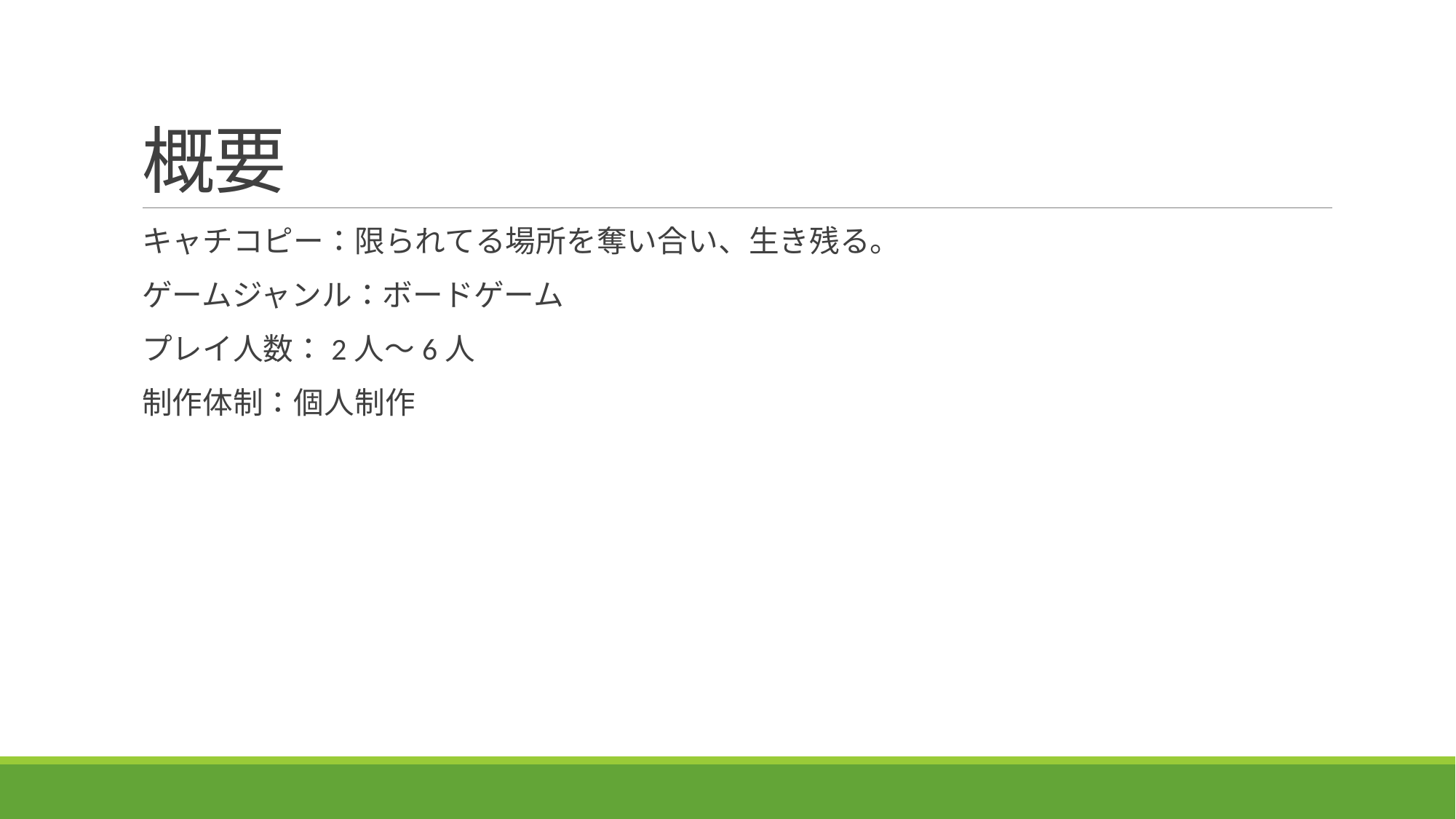

# 概要
キャチコピー：限られてる場所を奪い合い、生き残る。
ゲームジャンル：ボードゲーム
プレイ人数：2人～6人
制作体制：個人制作